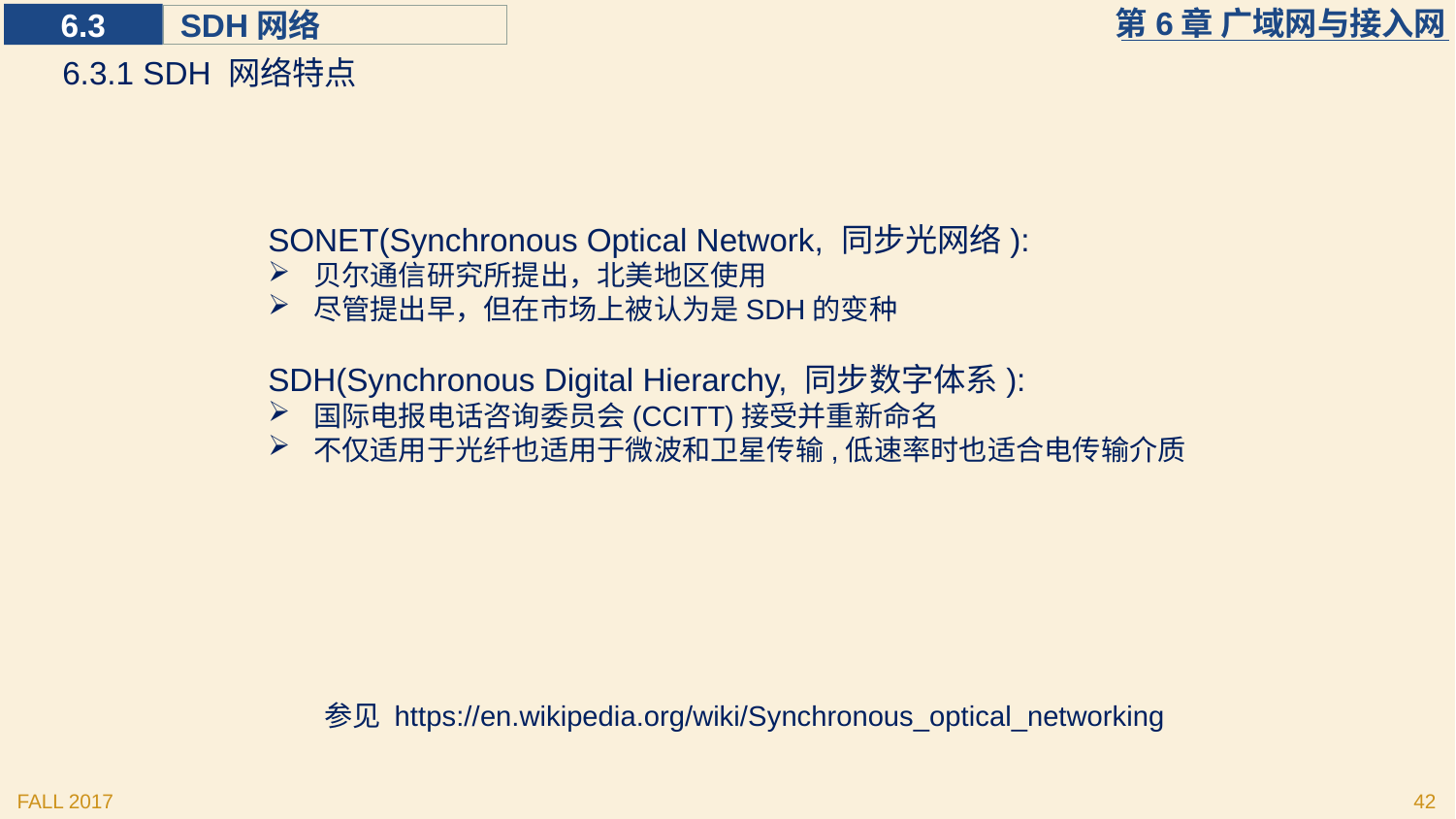

6.3.1 SDH 网络特点
SONET(Synchronous Optical Network, 同步光网络):
贝尔通信研究所提出，北美地区使用
尽管提出早，但在市场上被认为是SDH的变种

SDH(Synchronous Digital Hierarchy, 同步数字体系):
国际电报电话咨询委员会(CCITT)接受并重新命名
不仅适用于光纤也适用于微波和卫星传输,低速率时也适合电传输介质

参见 https://en.wikipedia.org/wiki/Synchronous_optical_networking